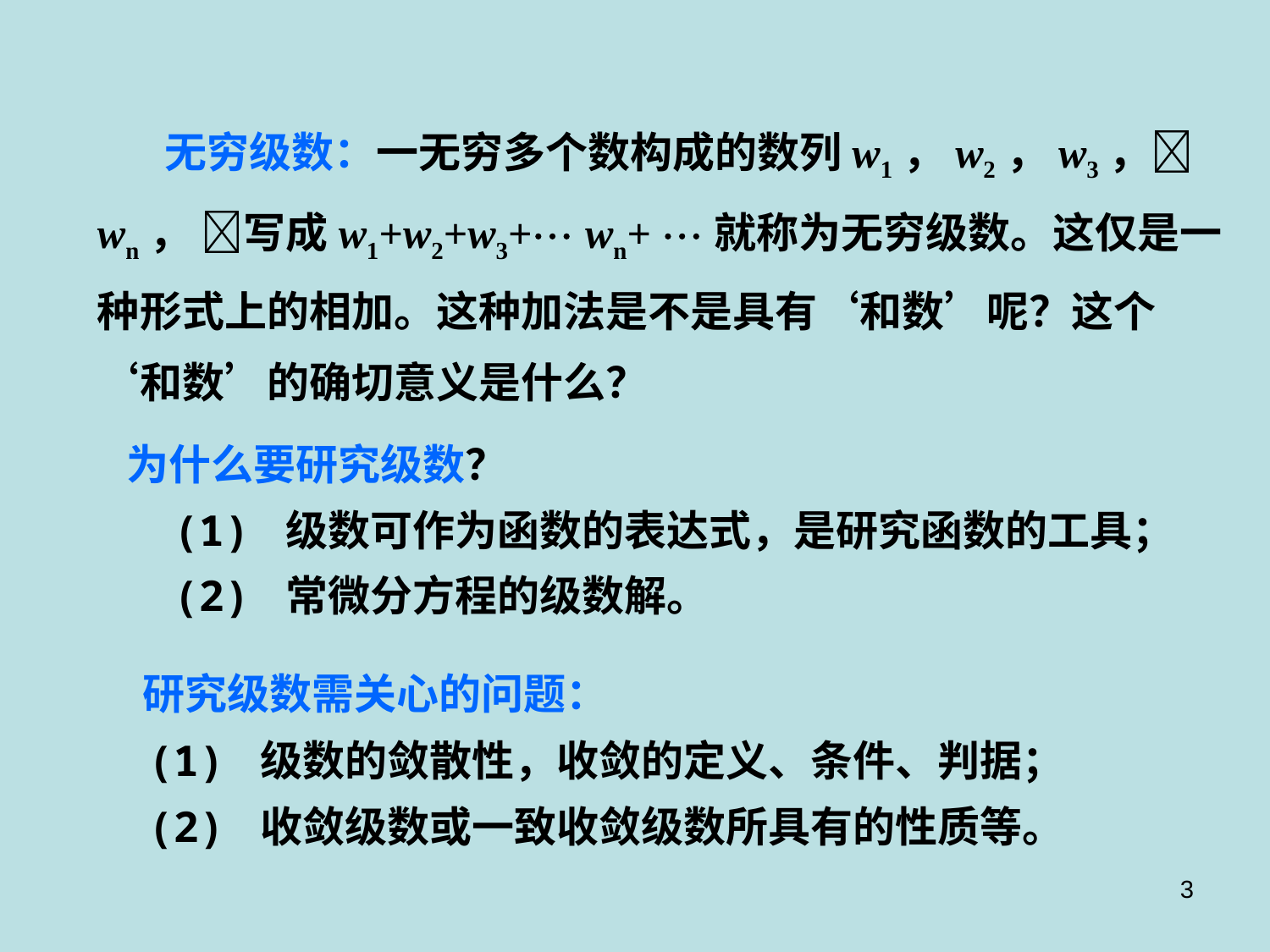

无穷级数：一无穷多个数构成的数列w1，w2，w3，… wn， …写成w1+w2+w3+… wn+ …就称为无穷级数。这仅是一种形式上的相加。这种加法是不是具有‘和数’呢？这个‘和数’的确切意义是什么？
  为什么要研究级数？
   (1) 级数可作为函数的表达式，是研究函数的工具；
   (2) 常微分方程的级数解。

   研究级数需关心的问题：
  (1) 级数的敛散性，收敛的定义、条件、判据；
  (2) 收敛级数或一致收敛级数所具有的性质等。
3